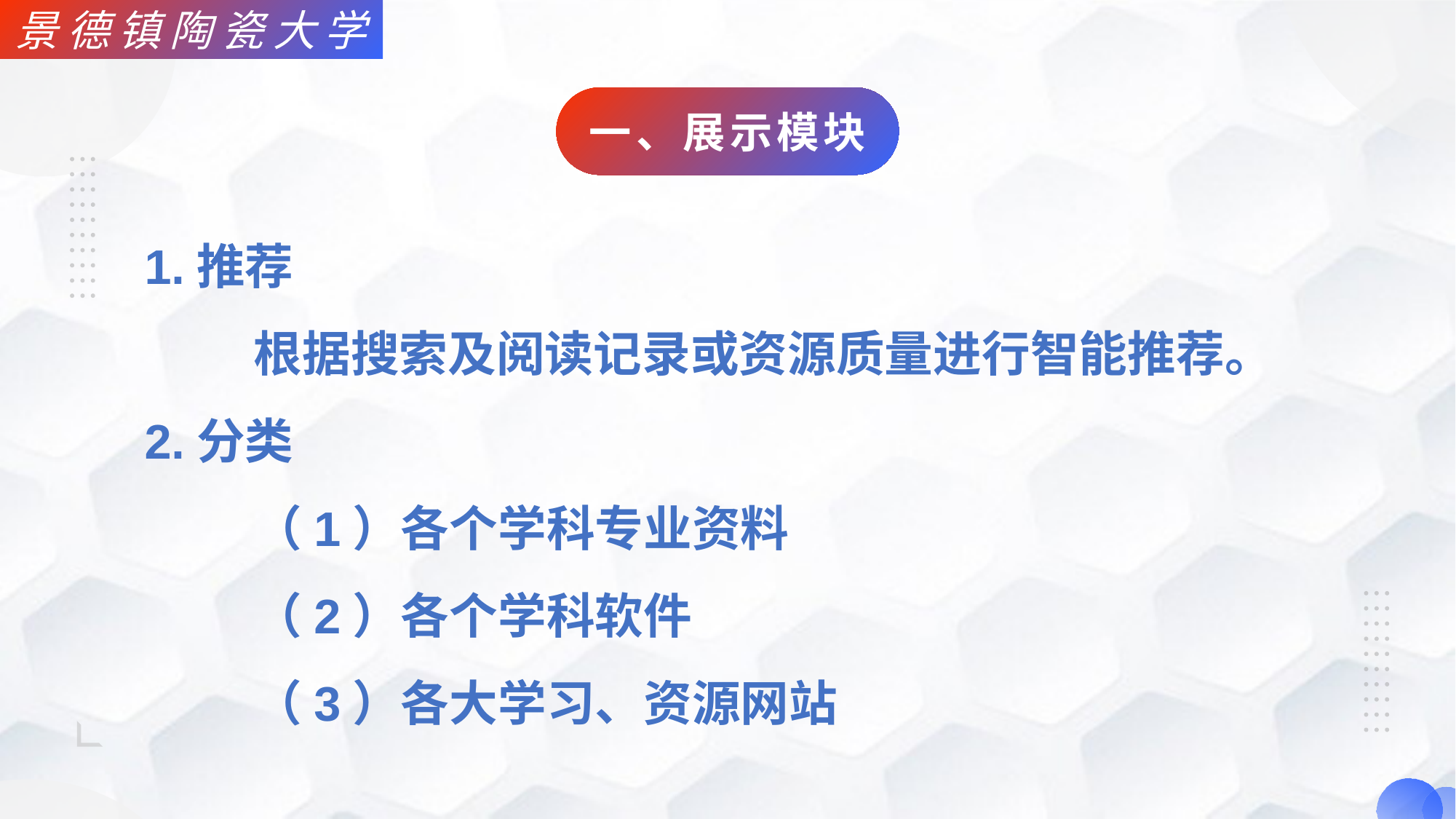

一、展示模块
1.推荐
	根据搜索及阅读记录或资源质量进行智能推荐。
2.分类
	（1）各个学科专业资料
	（2）各个学科软件
	（3）各大学习、资源网站